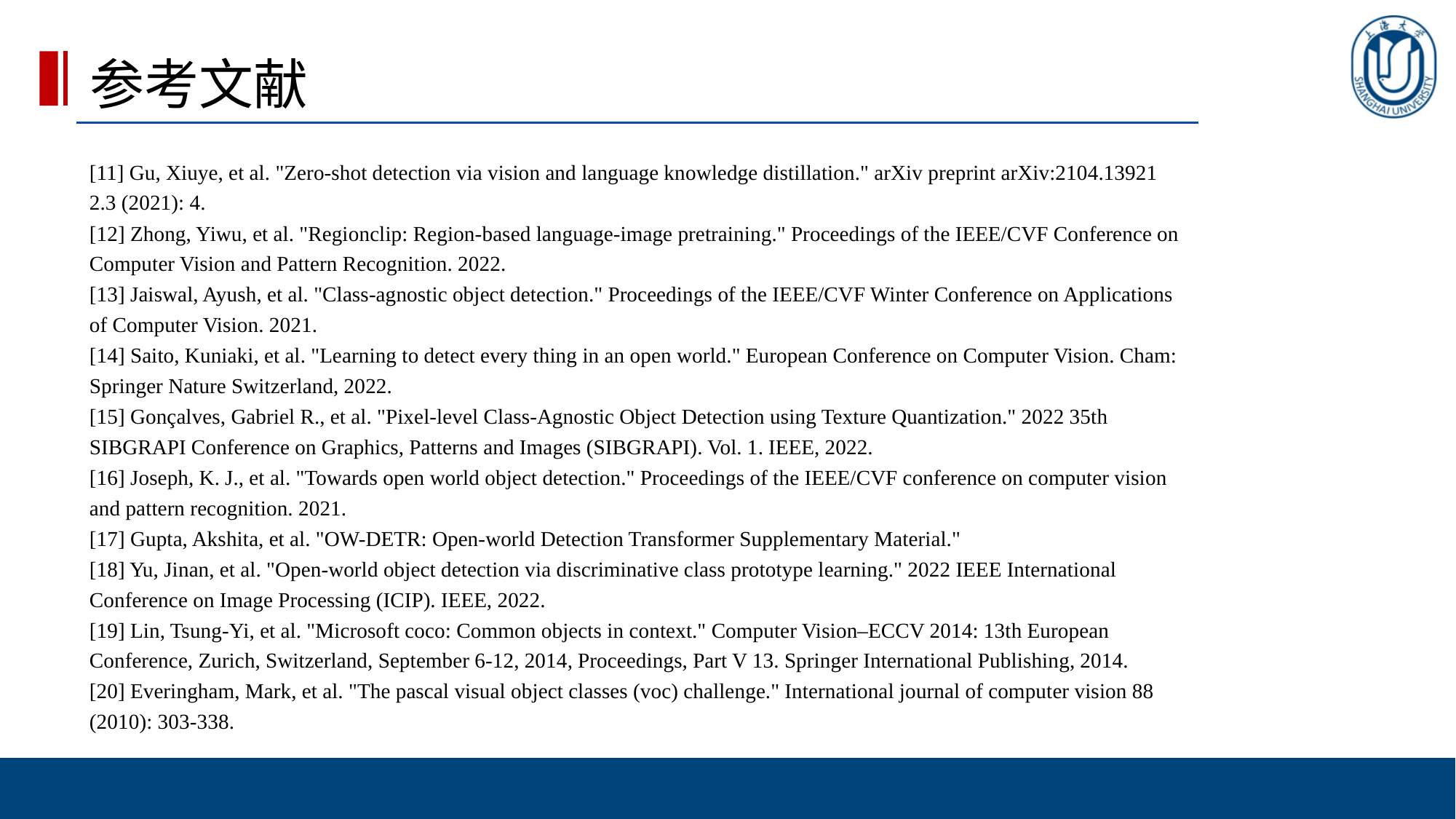

# 参考文献
[11] Gu, Xiuye, et al. "Zero-shot detection via vision and language knowledge distillation." arXiv preprint arXiv:2104.13921 2.3 (2021): 4.
[12] Zhong, Yiwu, et al. "Regionclip: Region-based language-image pretraining." Proceedings of the IEEE/CVF Conference on Computer Vision and Pattern Recognition. 2022.
[13] Jaiswal, Ayush, et al. "Class-agnostic object detection." Proceedings of the IEEE/CVF Winter Conference on Applications of Computer Vision. 2021.
[14] Saito, Kuniaki, et al. "Learning to detect every thing in an open world." European Conference on Computer Vision. Cham: Springer Nature Switzerland, 2022.
[15] Gonçalves, Gabriel R., et al. "Pixel-level Class-Agnostic Object Detection using Texture Quantization." 2022 35th SIBGRAPI Conference on Graphics, Patterns and Images (SIBGRAPI). Vol. 1. IEEE, 2022.
[16] Joseph, K. J., et al. "Towards open world object detection." Proceedings of the IEEE/CVF conference on computer vision and pattern recognition. 2021.
[17] Gupta, Akshita, et al. "OW-DETR: Open-world Detection Transformer Supplementary Material."
[18] Yu, Jinan, et al. "Open-world object detection via discriminative class prototype learning." 2022 IEEE International Conference on Image Processing (ICIP). IEEE, 2022.
[19] Lin, Tsung-Yi, et al. "Microsoft coco: Common objects in context." Computer Vision–ECCV 2014: 13th European Conference, Zurich, Switzerland, September 6-12, 2014, Proceedings, Part V 13. Springer International Publishing, 2014.
[20] Everingham, Mark, et al. "The pascal visual object classes (voc) challenge." International journal of computer vision 88 (2010): 303-338.

19